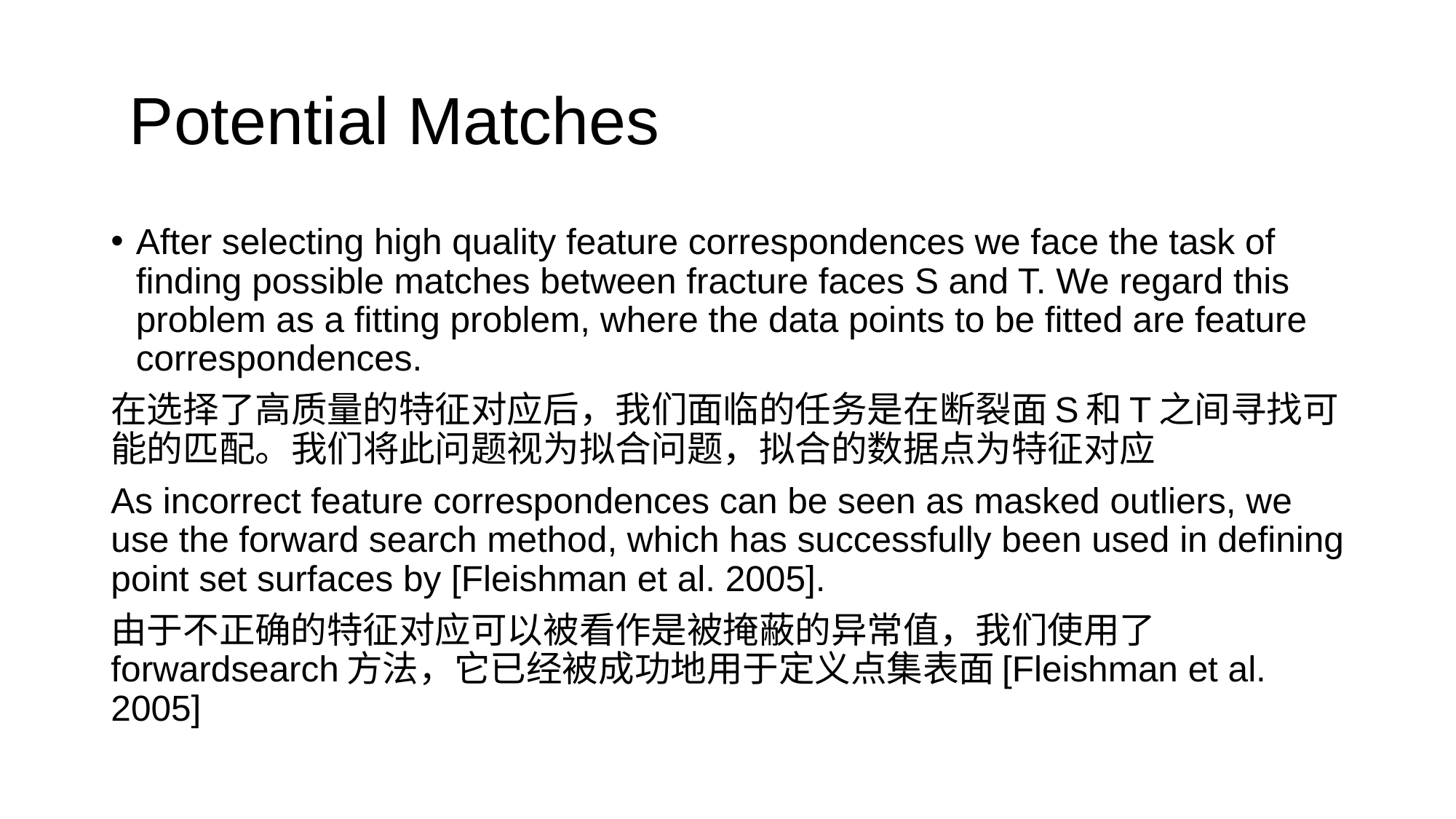

# Potential Matches
After selecting high quality feature correspondences we face the task of finding possible matches between fracture faces S and T. We regard this problem as a fitting problem, where the data points to be fitted are feature correspondences.
在选择了高质量的特征对应后，我们面临的任务是在断裂面S和T之间寻找可能的匹配。我们将此问题视为拟合问题，拟合的数据点为特征对应
As incorrect feature correspondences can be seen as masked outliers, we use the forward search method, which has successfully been used in defining point set surfaces by [Fleishman et al. 2005].
由于不正确的特征对应可以被看作是被掩蔽的异常值，我们使用了forwardsearch方法，它已经被成功地用于定义点集表面[Fleishman et al. 2005]